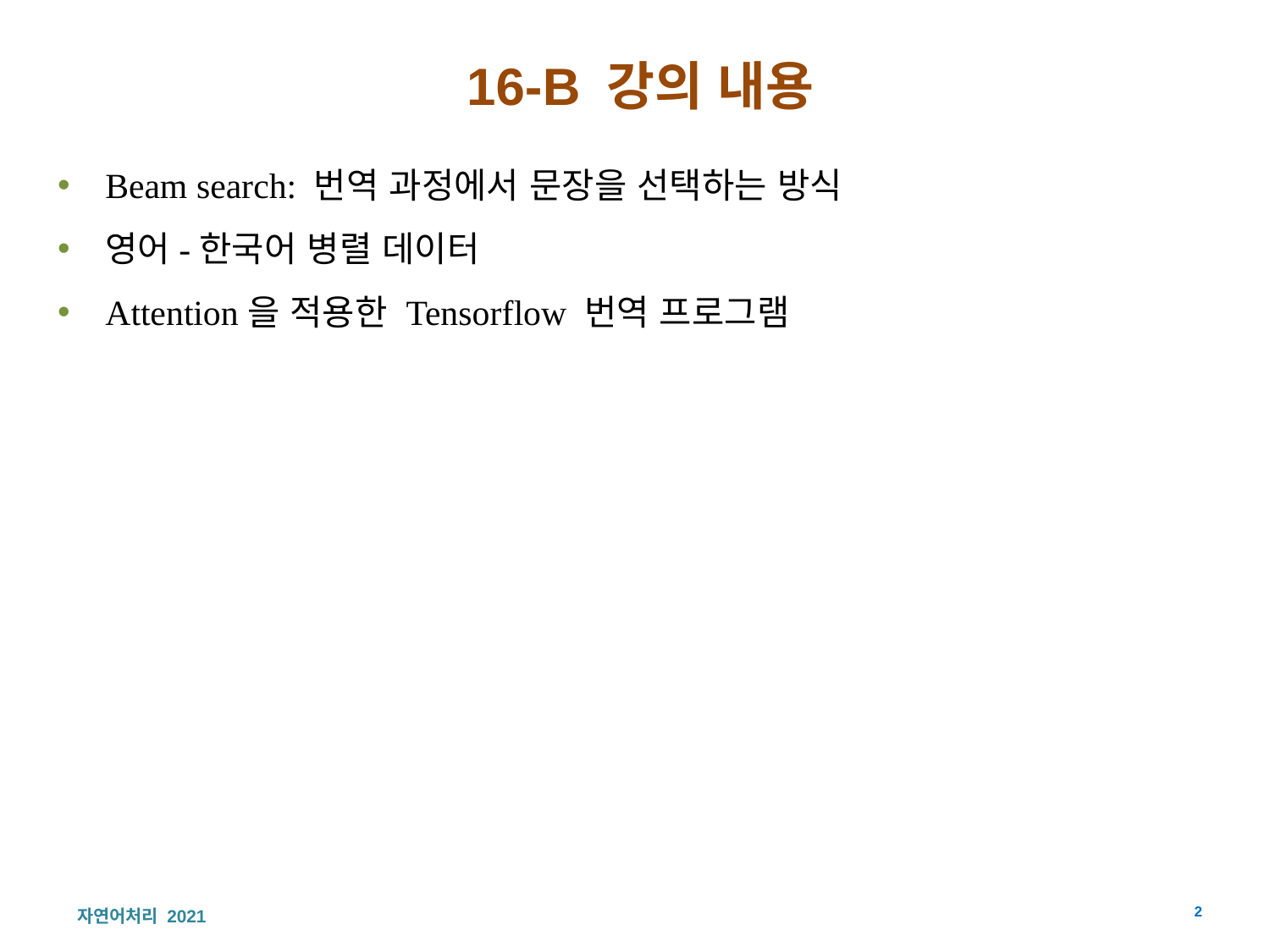

# 16-B 강의 내용
Beam search: 번역 과정에서 문장을 선택하는 방식
영어-한국어 병렬 데이터
Attention을 적용한 Tensorflow 번역 프로그램